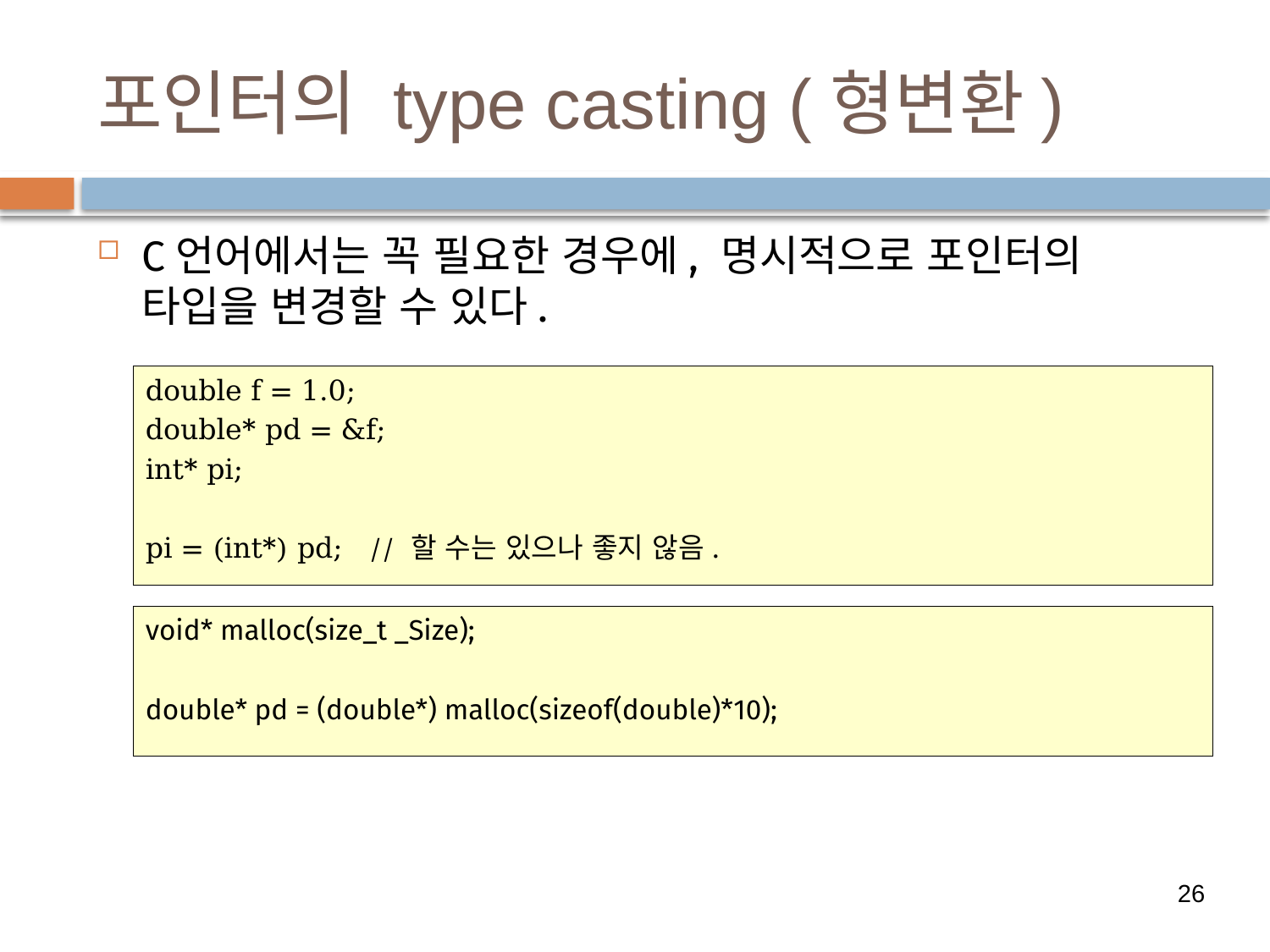

# 포인터의 type casting (형변환)
C언어에서는 꼭 필요한 경우에, 명시적으로 포인터의 타입을 변경할 수 있다.

double f = 1.0;
double* pd = &f;
int* pi;

pi = (int*) pd;   // 할 수는 있으나 좋지 않음.
void* malloc(size_t _Size);

double* pd = (double*) malloc(sizeof(double)*10);
26